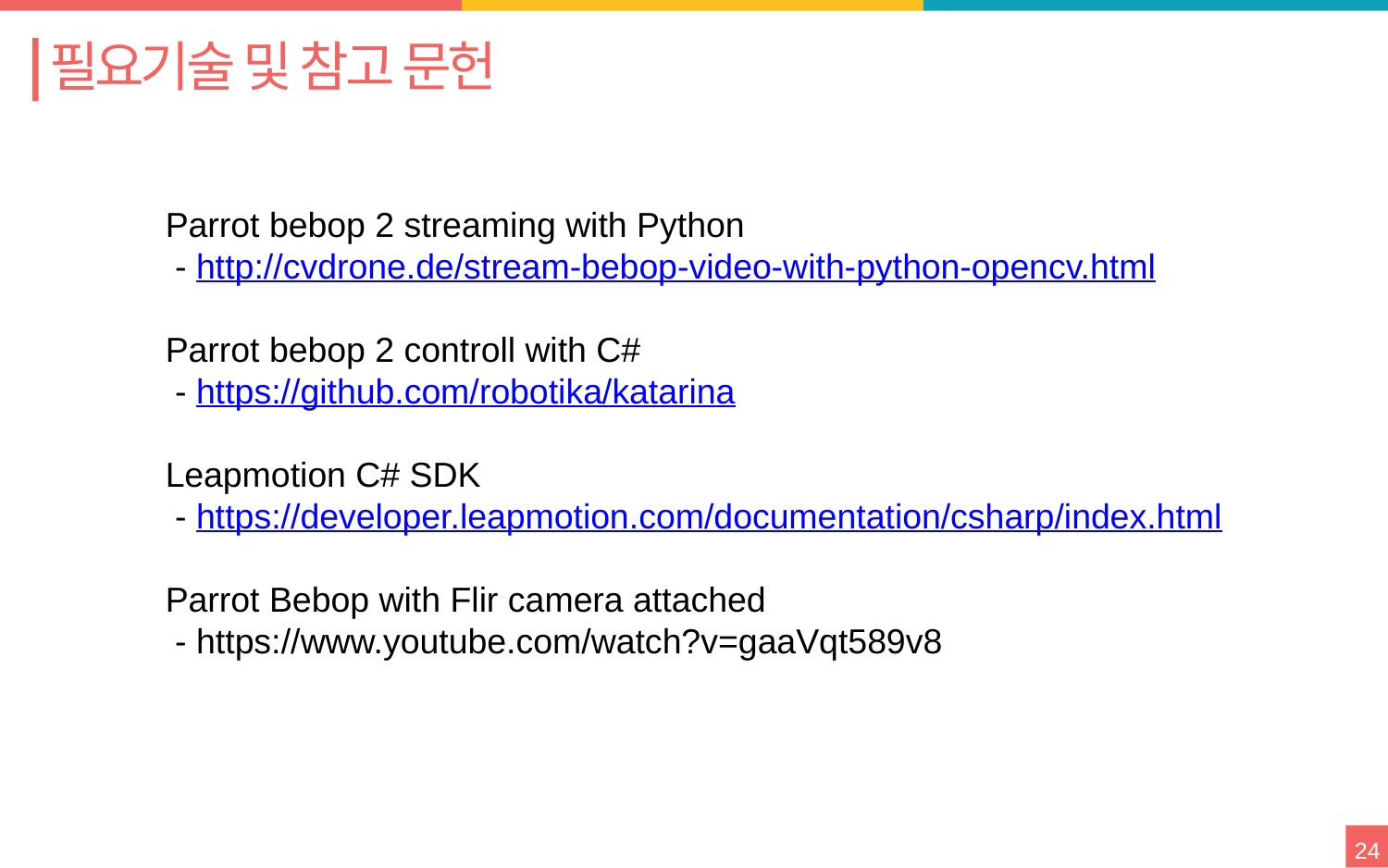

필요기술 및 참고 문헌

프레젠테이션 제목을 입력하세요
Parrot bebop 2 streaming with Python
 - http://cvdrone.de/stream-bebop-video-with-python-opencv.html

Parrot bebop 2 controll with C#
 - https://github.com/robotika/katarina

Leapmotion C# SDK
 - https://developer.leapmotion.com/documentation/csharp/index.html

Parrot Bebop with Flir camera attached
 - https://www.youtube.com/watch?v=gaaVqt589v8
24